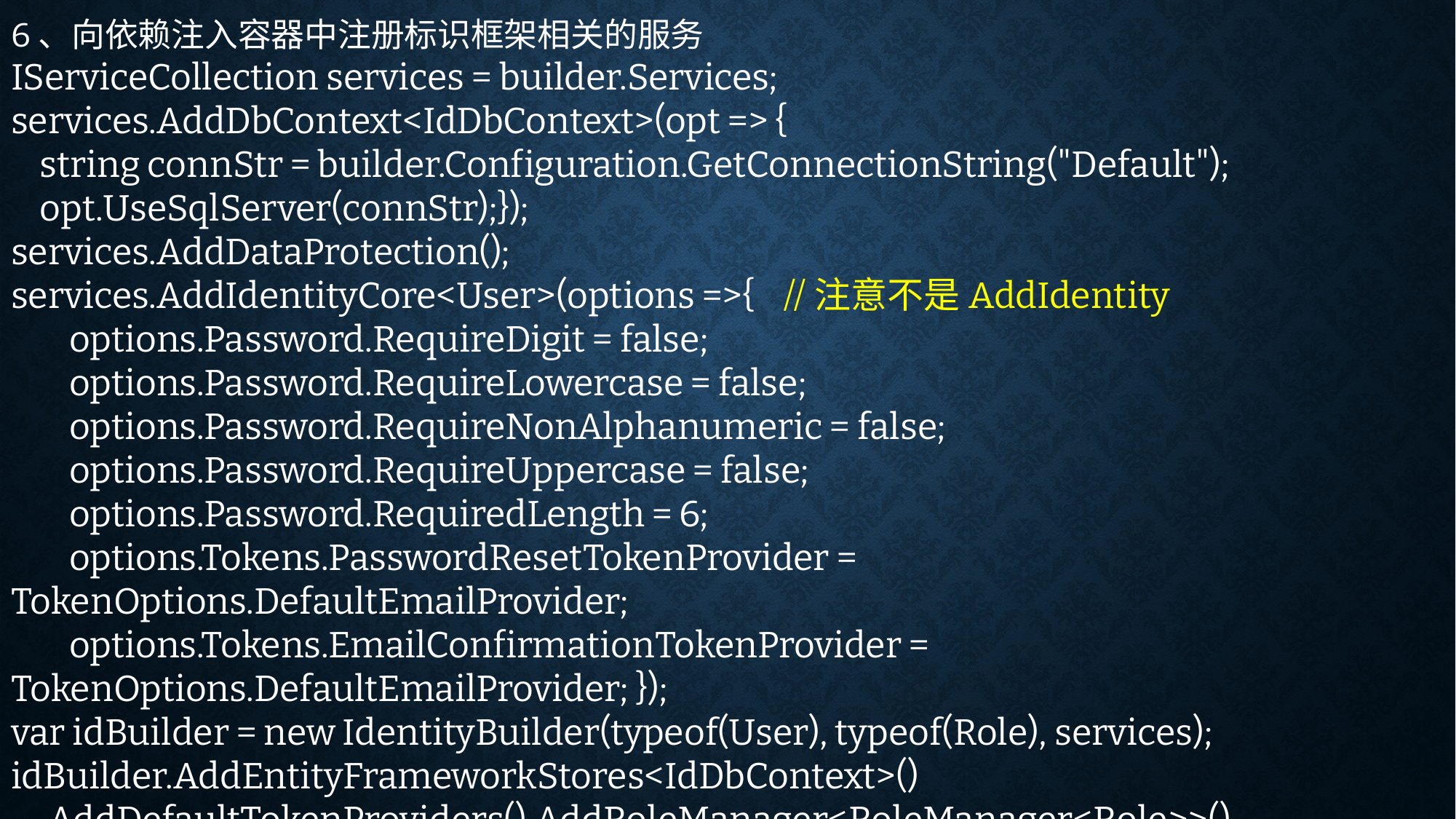

6、向依赖注入容器中注册标识框架相关的服务
IServiceCollection services = builder.Services;
services.AddDbContext<IdDbContext>(opt => {
    string connStr = builder.Configuration.GetConnectionString("Default");
    opt.UseSqlServer(connStr);});
services.AddDataProtection();
services.AddIdentityCore<User>(options =>{    //注意不是AddIdentity
        options.Password.RequireDigit = false;
        options.Password.RequireLowercase = false;
        options.Password.RequireNonAlphanumeric = false;
        options.Password.RequireUppercase = false;
        options.Password.RequiredLength = 6;
        options.Tokens.PasswordResetTokenProvider = TokenOptions.DefaultEmailProvider;
        options.Tokens.EmailConfirmationTokenProvider = TokenOptions.DefaultEmailProvider; });
var idBuilder = new IdentityBuilder(typeof(User), typeof(Role), services);
idBuilder.AddEntityFrameworkStores<IdDbContext>()
    .AddDefaultTokenProviders().AddRoleManager<RoleManager<Role>>()
    .AddUserManager<UserManager<User>>();